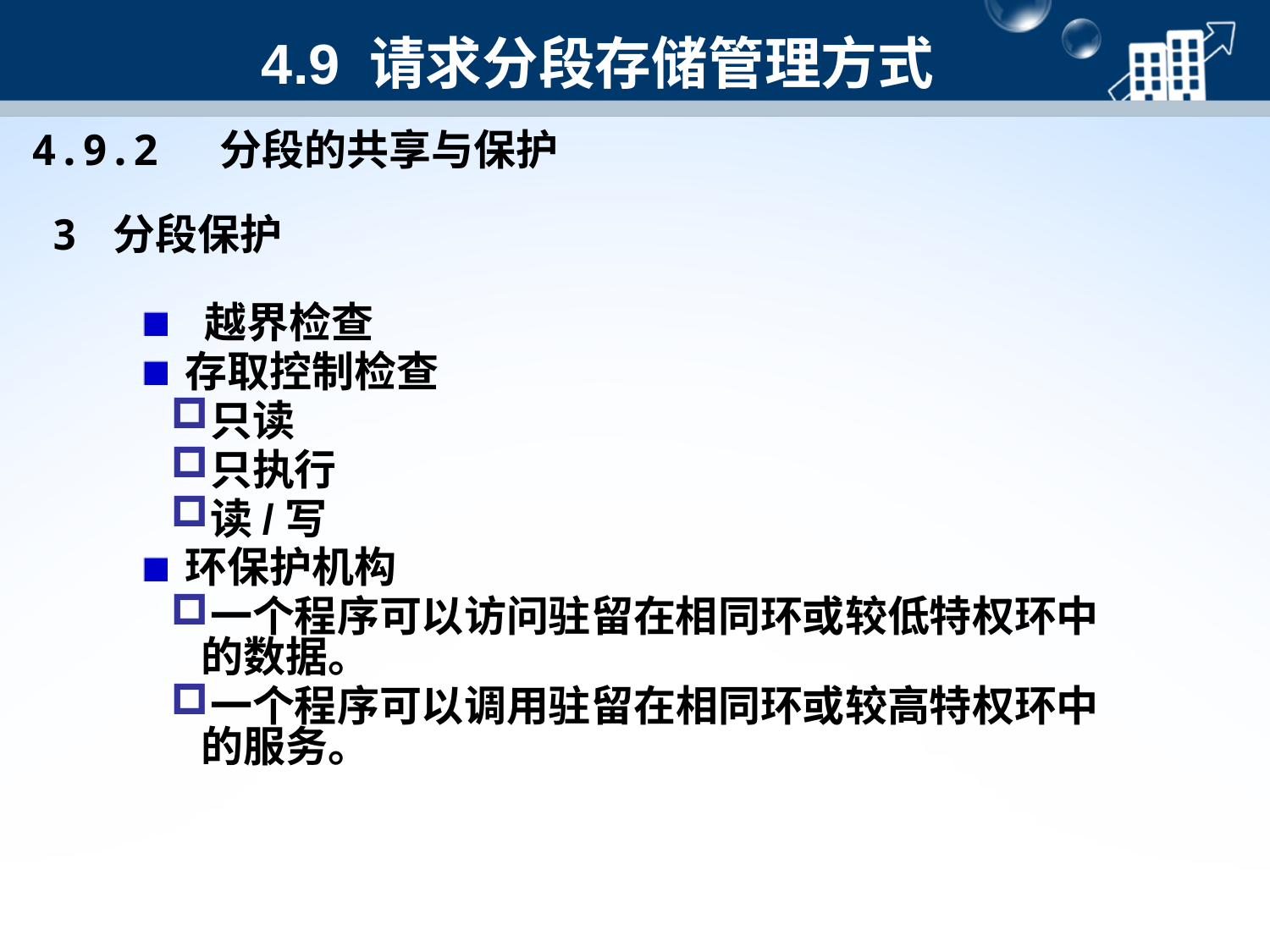

4.9 请求分段存储管理方式
4.9.2  分段的共享与保护
3 分段保护
 越界检查
存取控制检查
只读
只执行
读/写
环保护机构
一个程序可以访问驻留在相同环或较低特权环中的数据。
一个程序可以调用驻留在相同环或较高特权环中的服务。